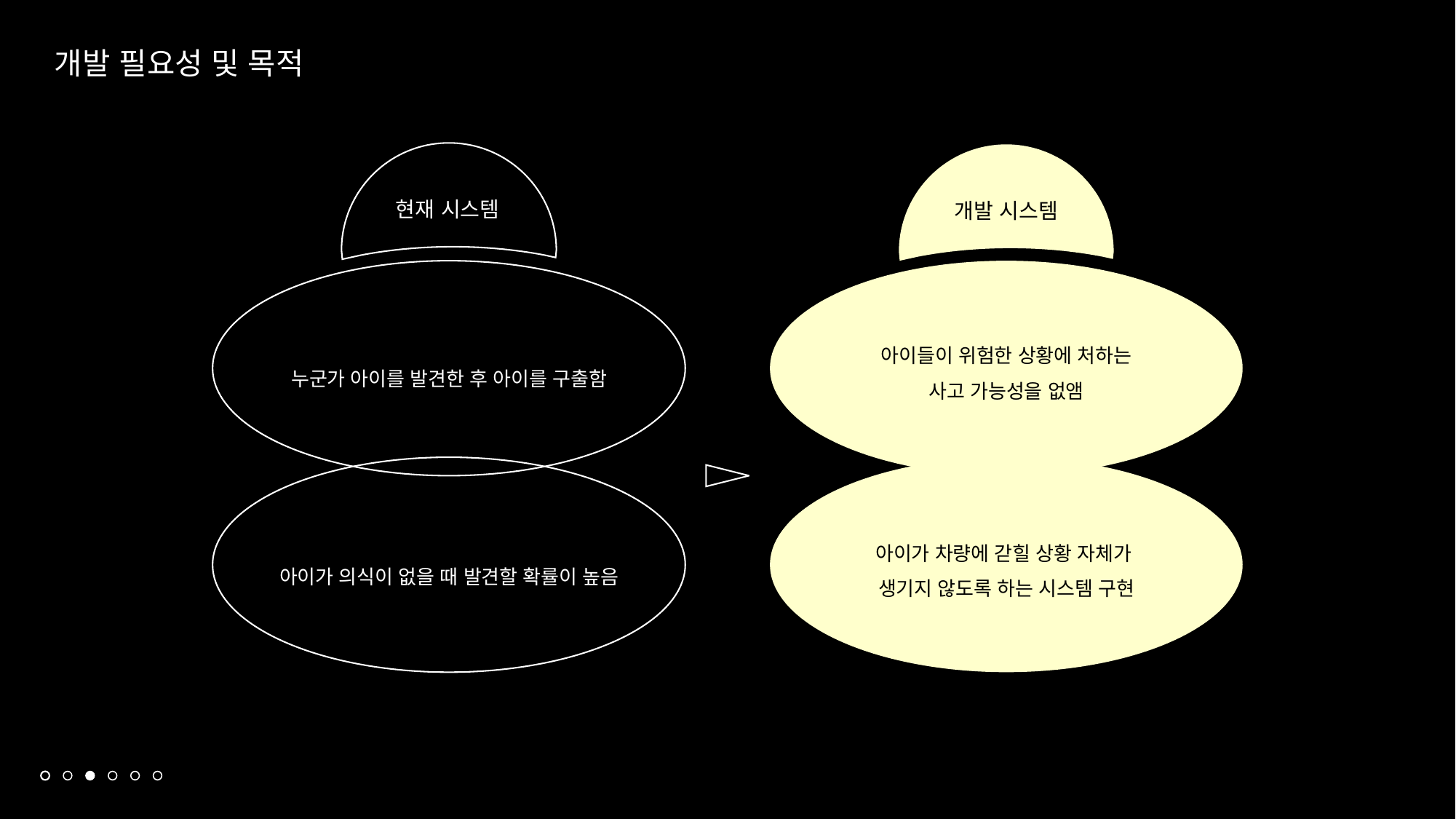

개발 필요성 및 목적

개발 시스템

아이들이 위험한 상황에 처하는
사고 가능성을 없앰

아이가 차량에 갇힐 상황 자체가
생기지 않도록 하는 시스템 구현
현재 시스템

누군가 아이를 발견한 후 아이를 구출함

아이가 의식이 없을 때 발견할 확률이 높음